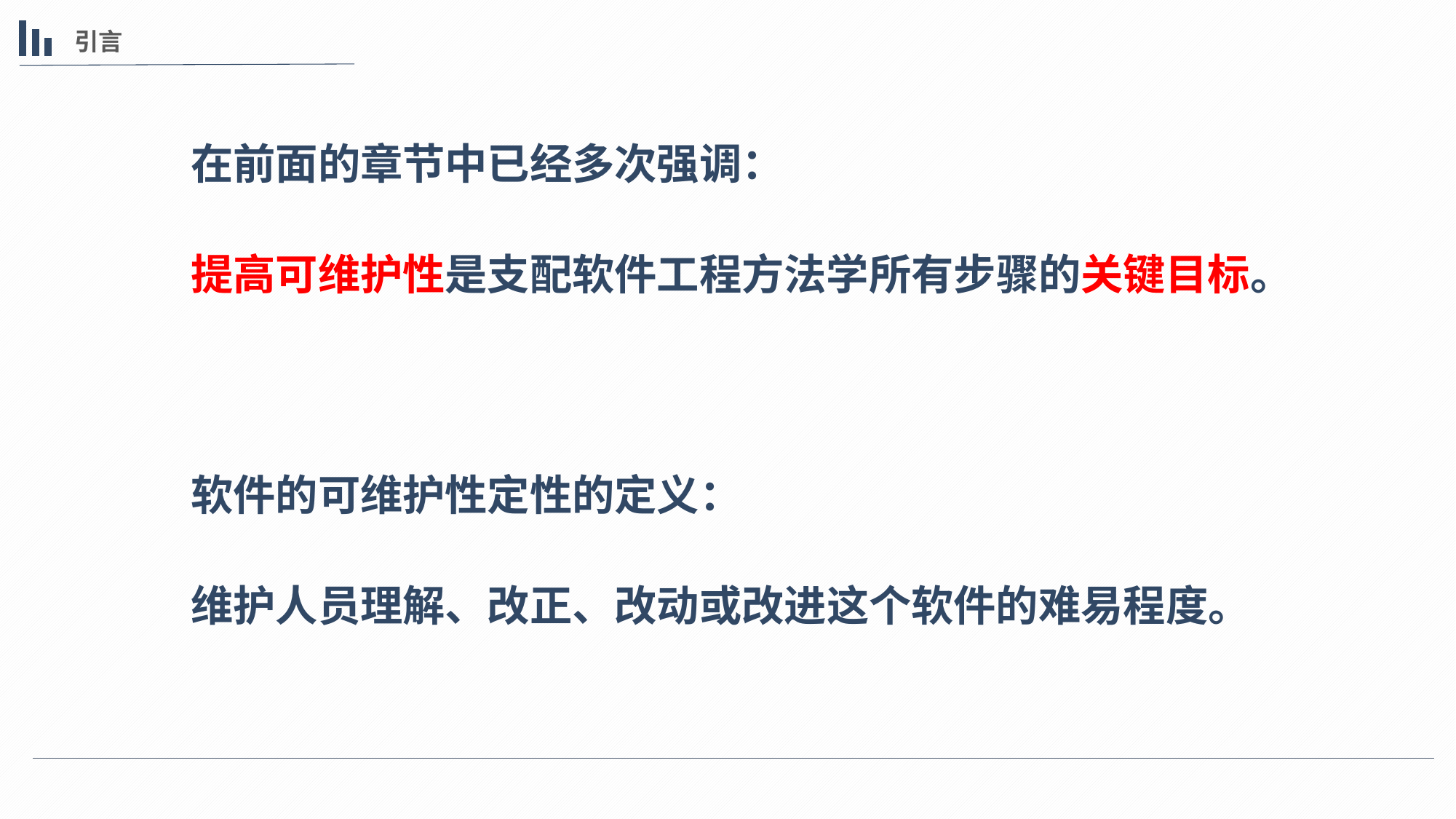

引言

在前面的章节中已经多次强调：
提高可维护性是支配软件工程方法学所有步骤的关键目标。

软件的可维护性定性的定义：
维护人员理解、改正、改动或改进这个软件的难易程度。